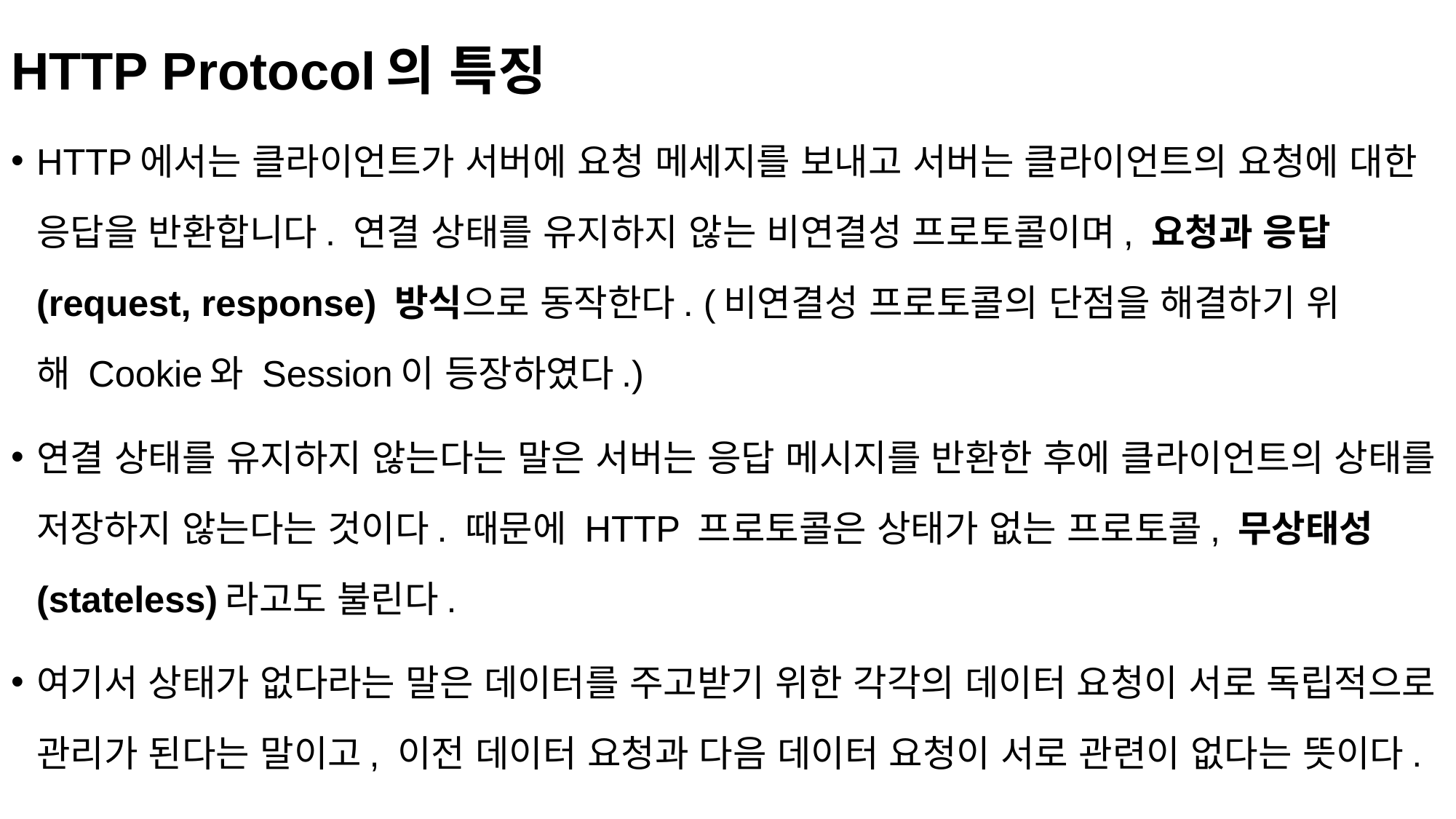

# HTTP Protocol의 특징
HTTP에서는 클라이언트가 서버에 요청 메세지를 보내고 서버는 클라이언트의 요청에 대한 응답을 반환합니다. 연결 상태를 유지하지 않는 비연결성 프로토콜이며, 요청과 응답(request, response) 방식으로 동작한다. (비연결성 프로토콜의 단점을 해결하기 위해 Cookie와 Session이 등장하였다.)
연결 상태를 유지하지 않는다는 말은 서버는 응답 메시지를 반환한 후에 클라이언트의 상태를 저장하지 않는다는 것이다. 때문에 HTTP 프로토콜은 상태가 없는 프로토콜, 무상태성(stateless)라고도 불린다.
여기서 상태가 없다라는 말은 데이터를 주고받기 위한 각각의 데이터 요청이 서로 독립적으로 관리가 된다는 말이고, 이전 데이터 요청과 다음 데이터 요청이 서로 관련이 없다는 뜻이다.